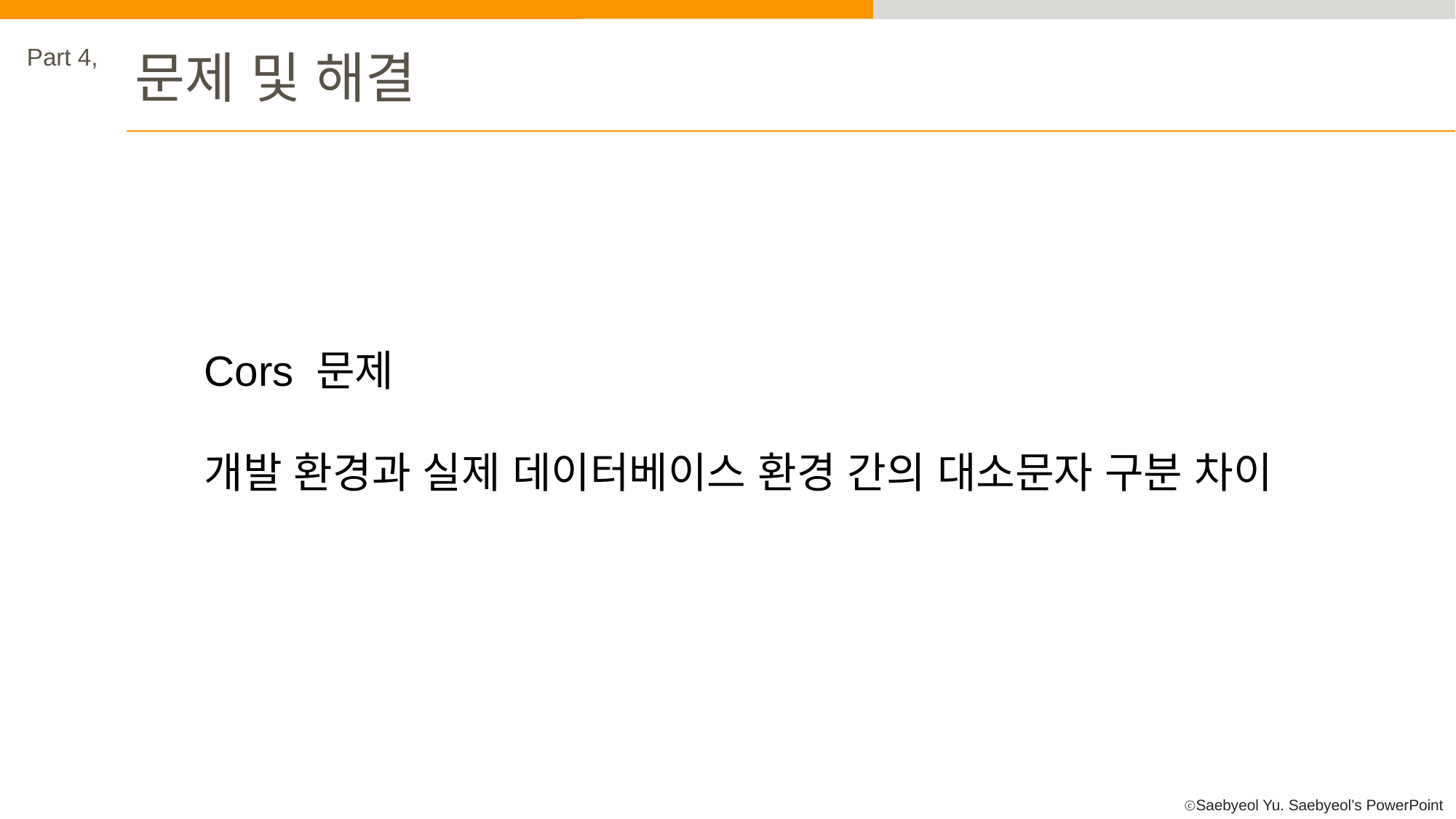

Part 4,
문제 및 해결
Cors 문제

개발 환경과 실제 데이터베이스 환경 간의 대소문자 구분 차이